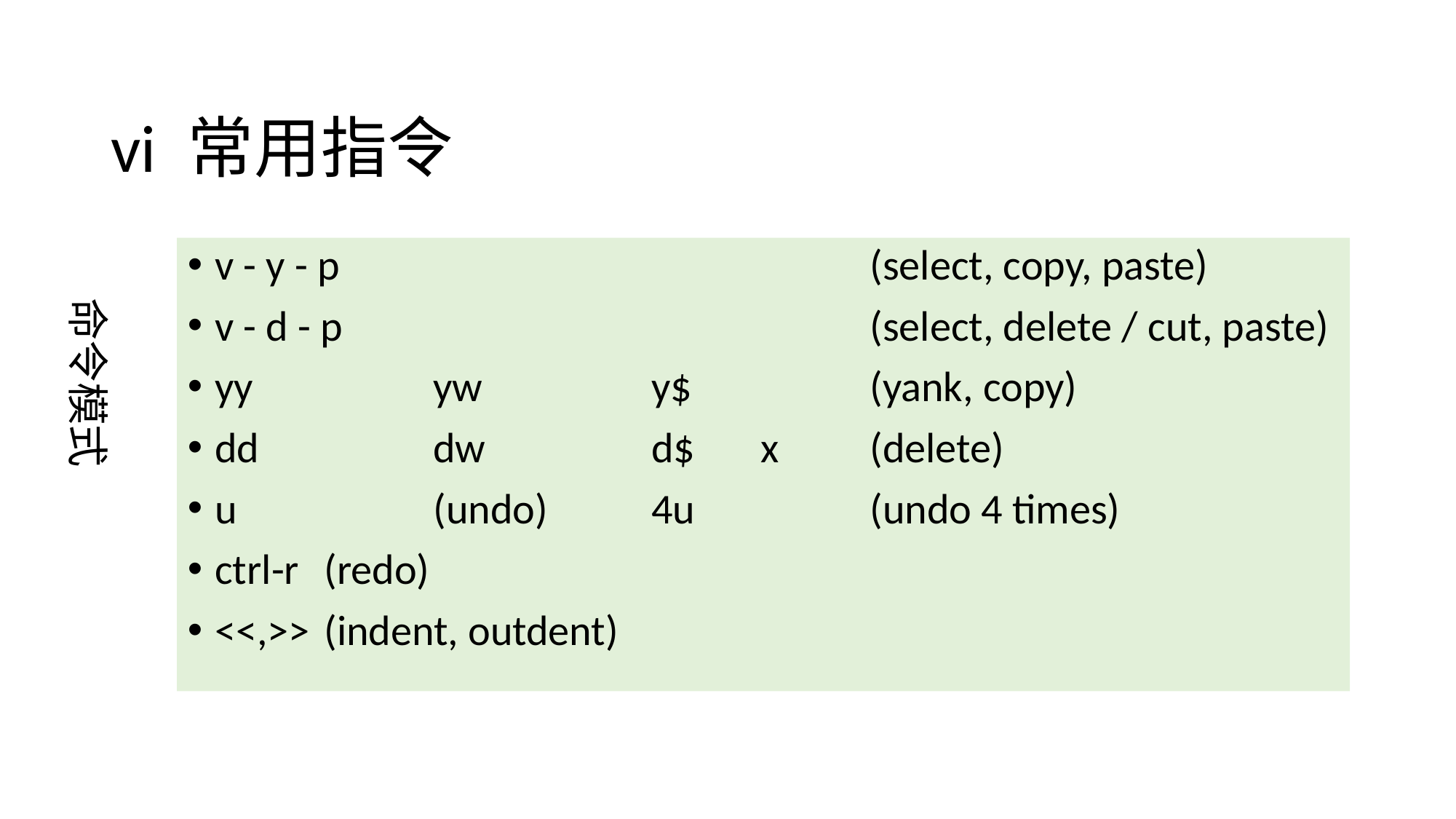

# vi 常用指令
v - y - p					(select, copy, paste)
v - d - p					(select, delete / cut, paste)
yy		yw		y$		(yank, copy)
dd		dw		d$	x	(delete)
u		(undo)	4u		(undo 4 times)
ctrl-r	(redo)
<<,>>	(indent, outdent)

命令模式